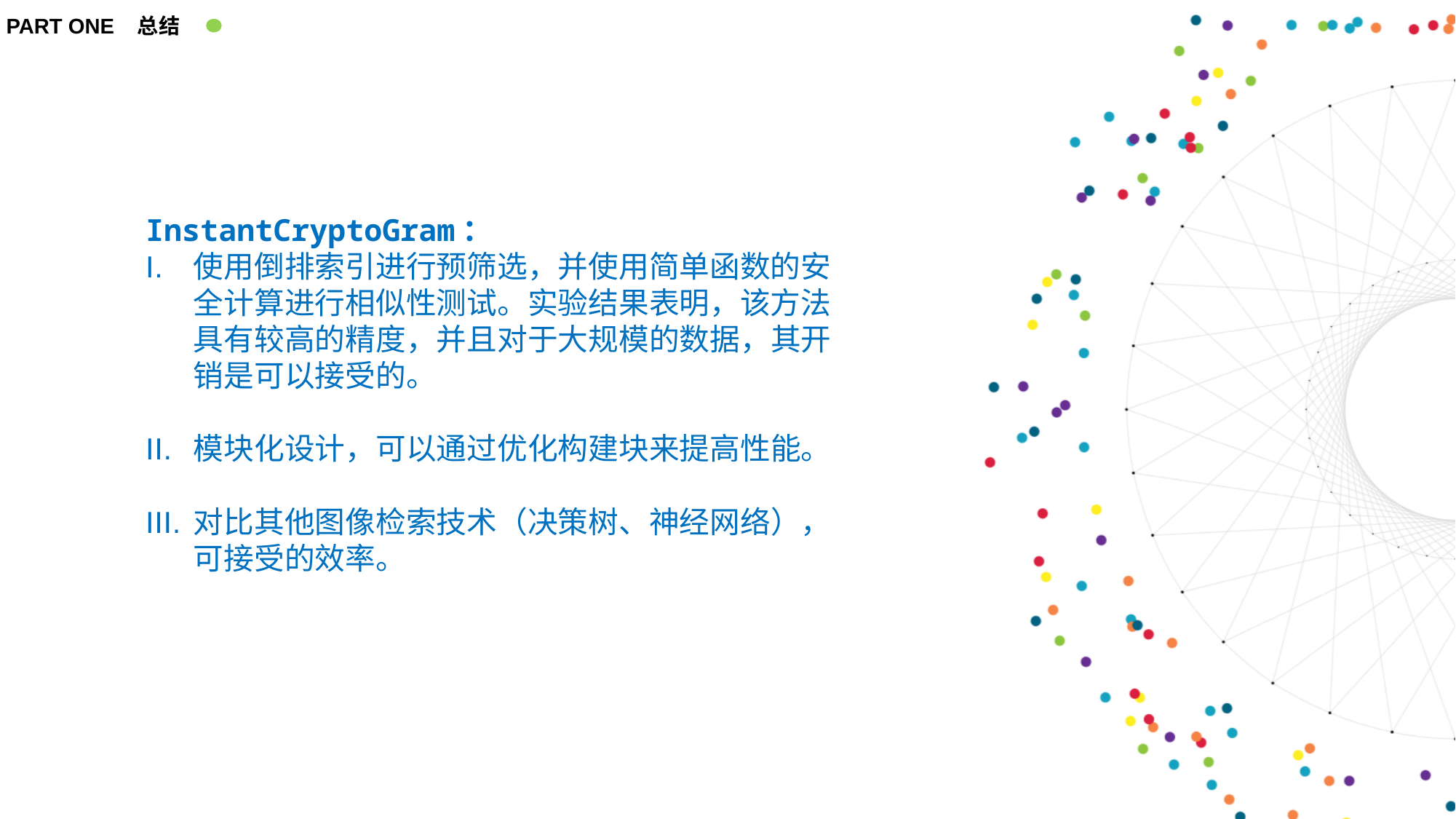

PART ONE   总结

InstantCryptoGram：
使用倒排索引进行预筛选，并使用简单函数的安全计算进行相似性测试。实验结果表明，该方法具有较高的精度，并且对于大规模的数据，其开销是可以接受的。

模块化设计，可以通过优化构建块来提高性能。

对比其他图像检索技术（决策树、神经网络），  可接受的效率。